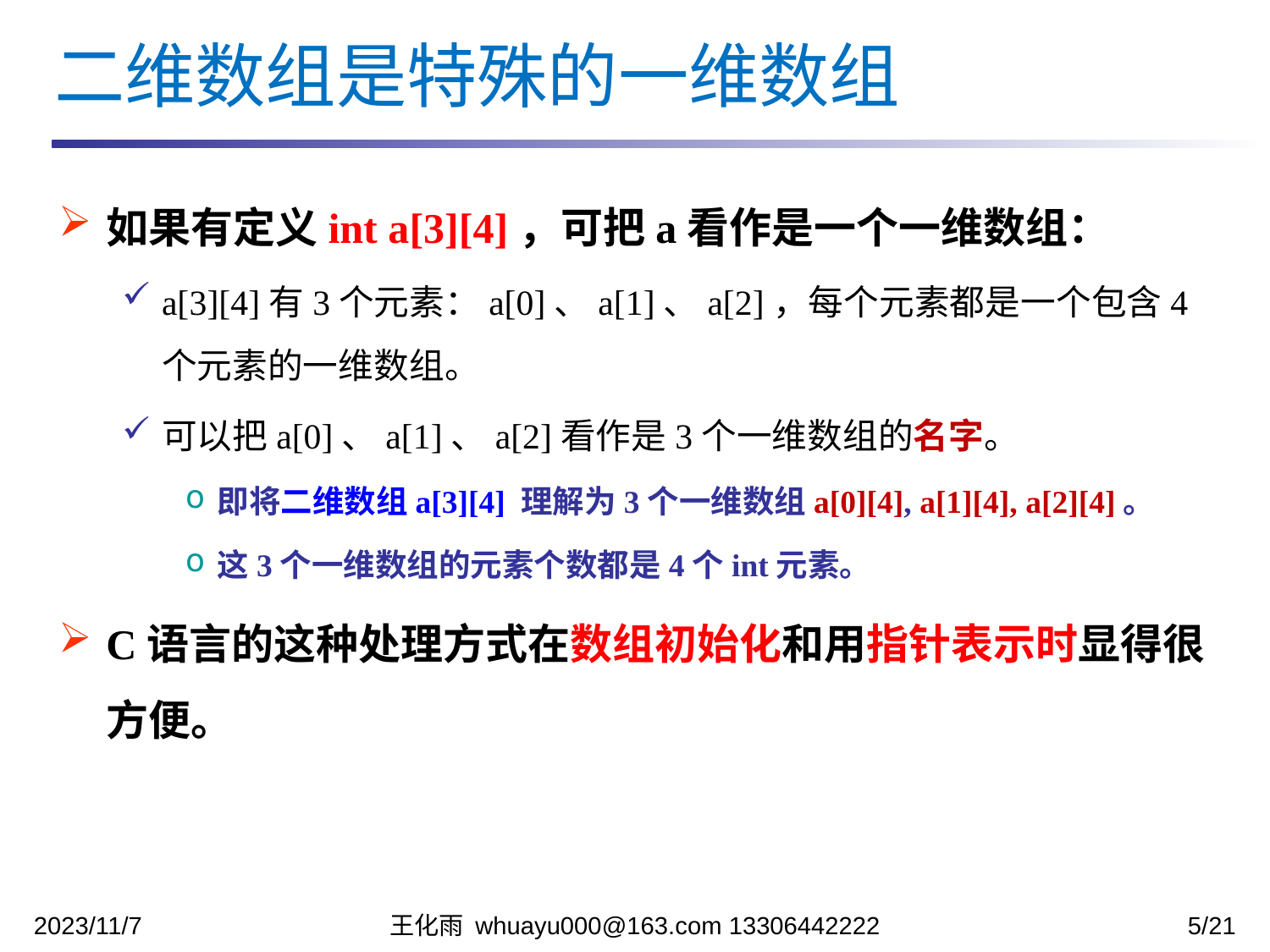

二维数组是特殊的一维数组
如果有定义int a[3][4]，可把a看作是一个一维数组：
a[3][4]有3个元素：a[0]、a[1]、a[2]，每个元素都是一个包含4个元素的一维数组。
可以把a[0]、a[1]、a[2]看作是3个一维数组的名字。
即将二维数组a[3][4] 理解为3个一维数组a[0][4], a[1][4], a[2][4]。
这3个一维数组的元素个数都是4个int元素。
C语言的这种处理方式在数组初始化和用指针表示时显得很方便。
2023/11/7
王化雨 whuayu000@163.com 13306442222
5/21